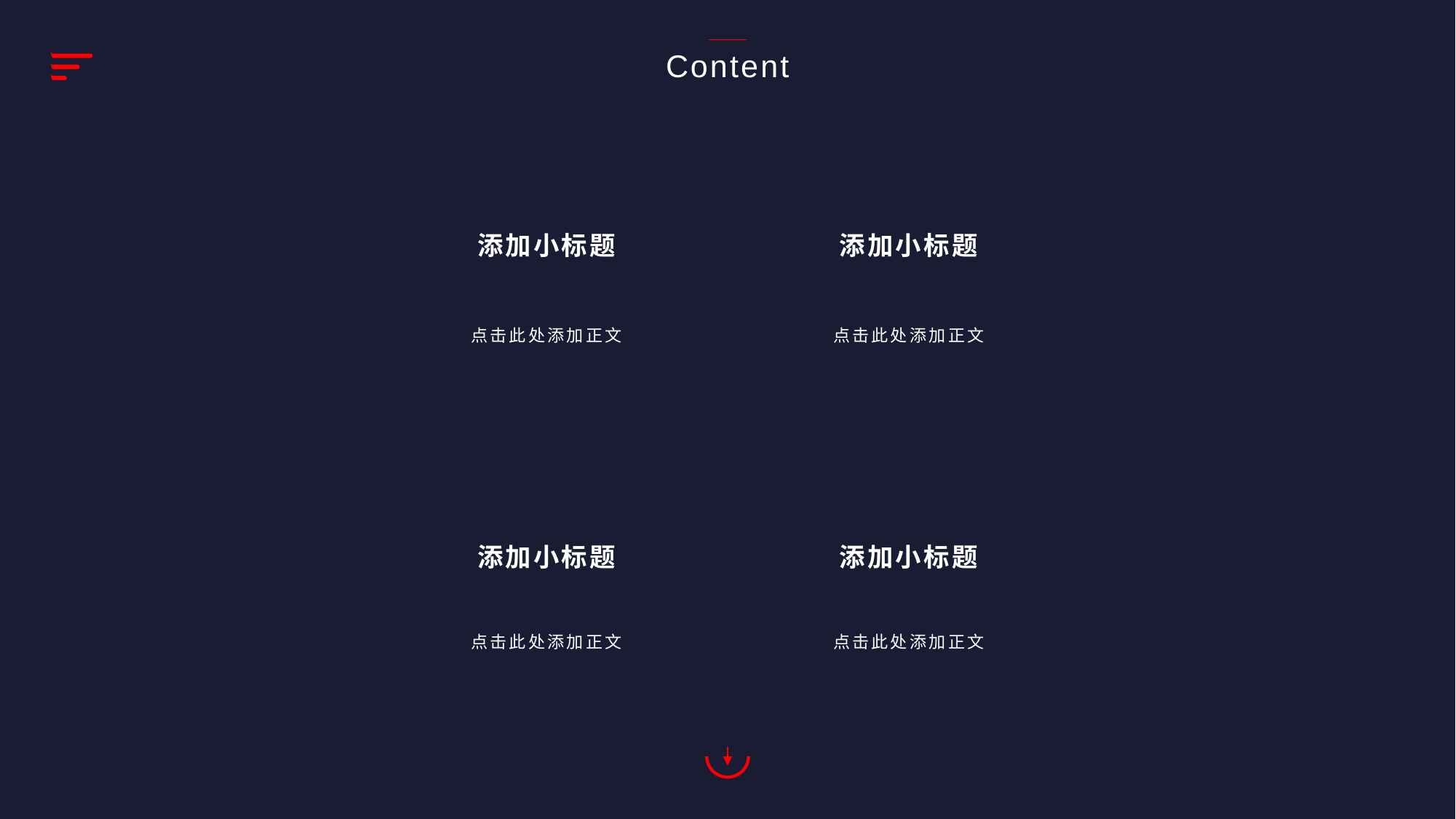

Content
2
1
添加小标题
添加小标题
点击此处添加正文
点击此处添加正文
3
4
添加小标题
添加小标题
点击此处添加正文
点击此处添加正文